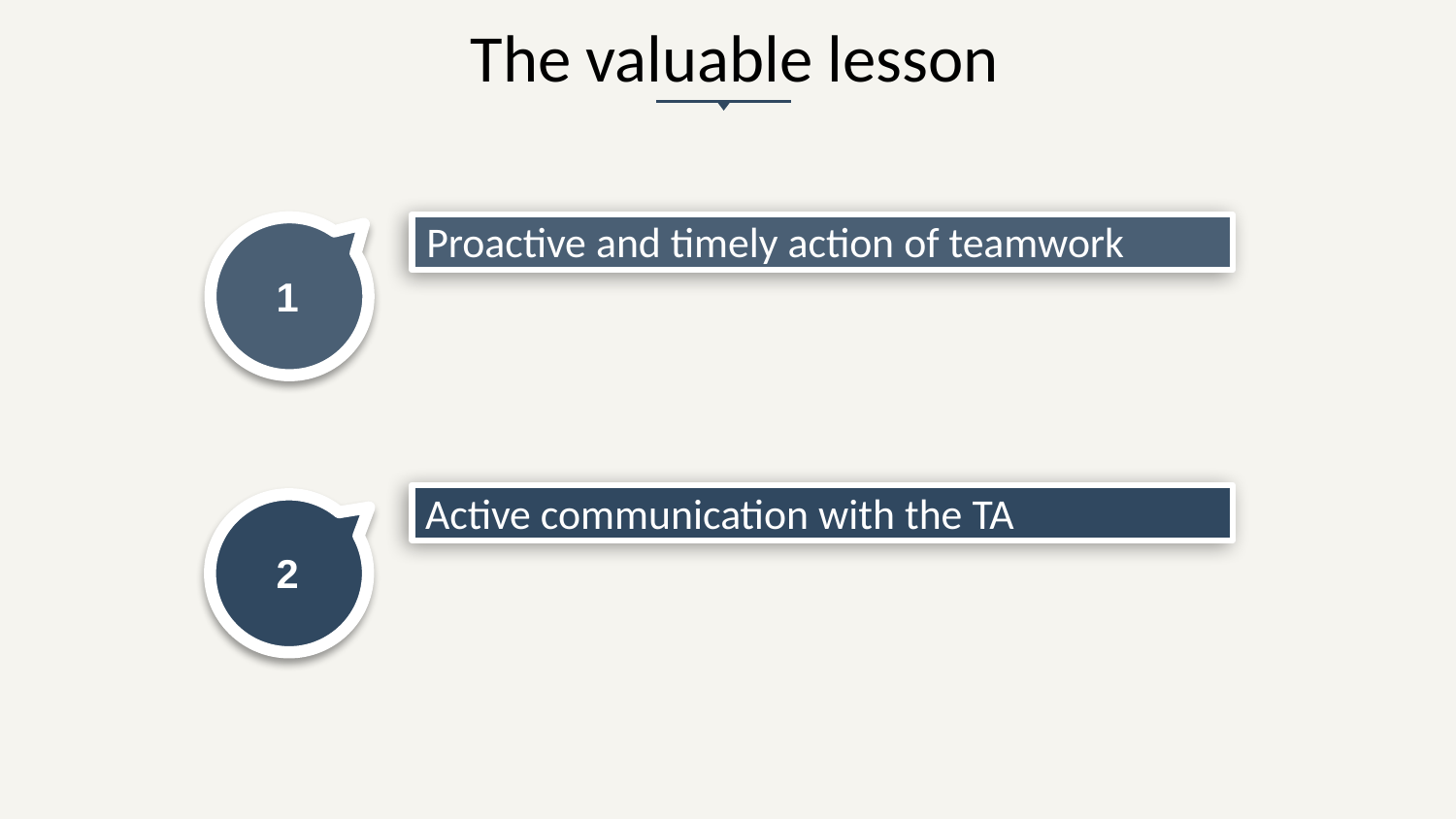

The valuable lesson

Proactive and timely action of teamwork
1

Active communication with the TA
2
延迟符号